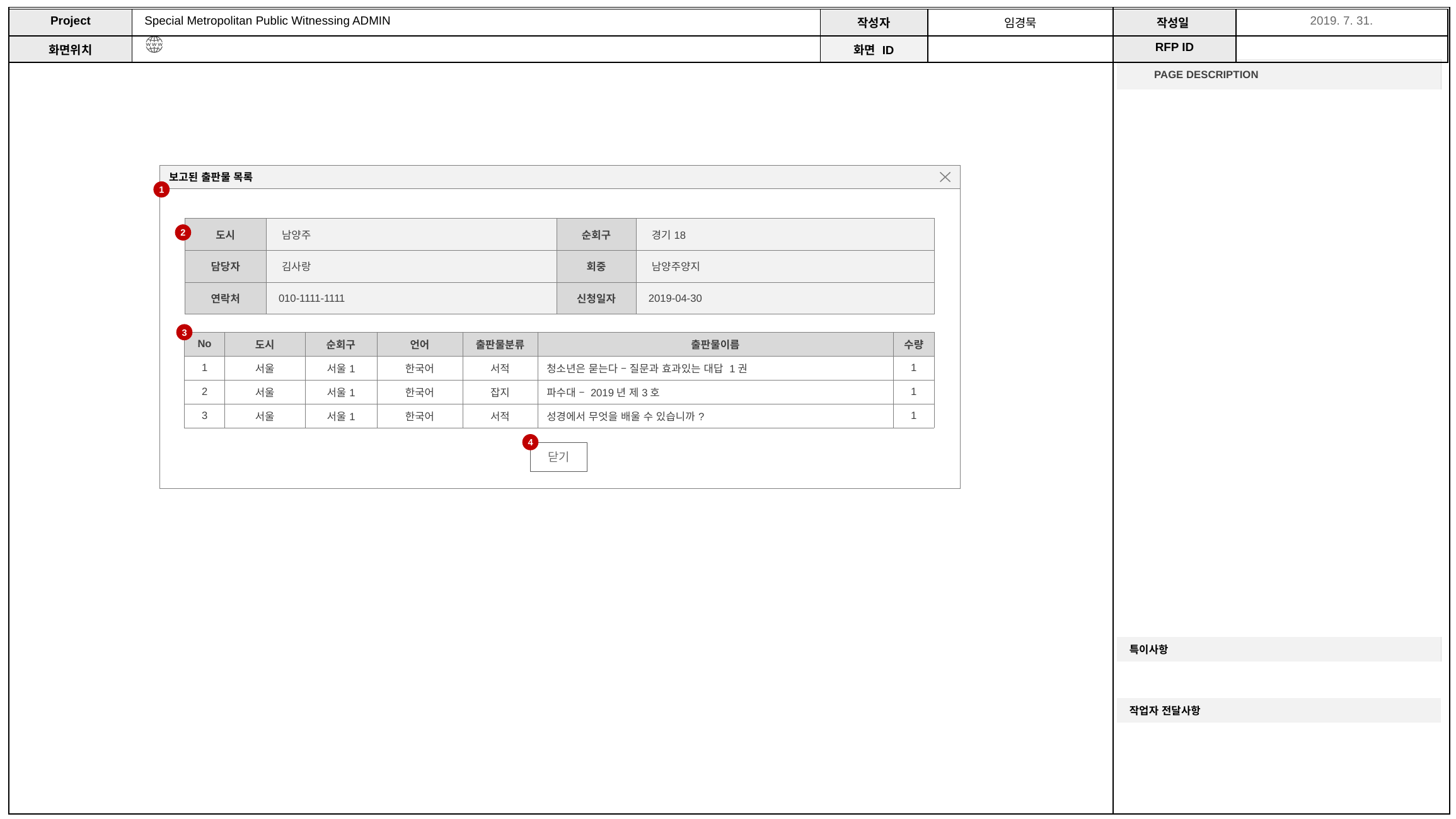

2019. 7. 31.
보고된 출판물 목록

1
| 도시 | 남양주 | 순회구 | 경기18 |
| --- | --- | --- | --- |
| 담당자 | 김사랑 | 회중 | 남양주양지 |
| 연락처 | 010-1111-1111 | 신청일자 | 2019-04-30 |
2
3
| No | 도시 | 순회구 | 언어 | 출판물분류 | 출판물이름 | 수량 |
| --- | --- | --- | --- | --- | --- | --- |
| 1 | 서울 | 서울1 | 한국어 | 서적 | 청소년은 묻는다 – 질문과 효과있는 대답 1권 | 1 |
| 2 | 서울 | 서울1 | 한국어 | 잡지 | 파수대 – 2019년 제3호 | 1 |
| 3 | 서울 | 서울1 | 한국어 | 서적 | 성경에서 무엇을 배울 수 있습니까? | 1 |
4
닫기